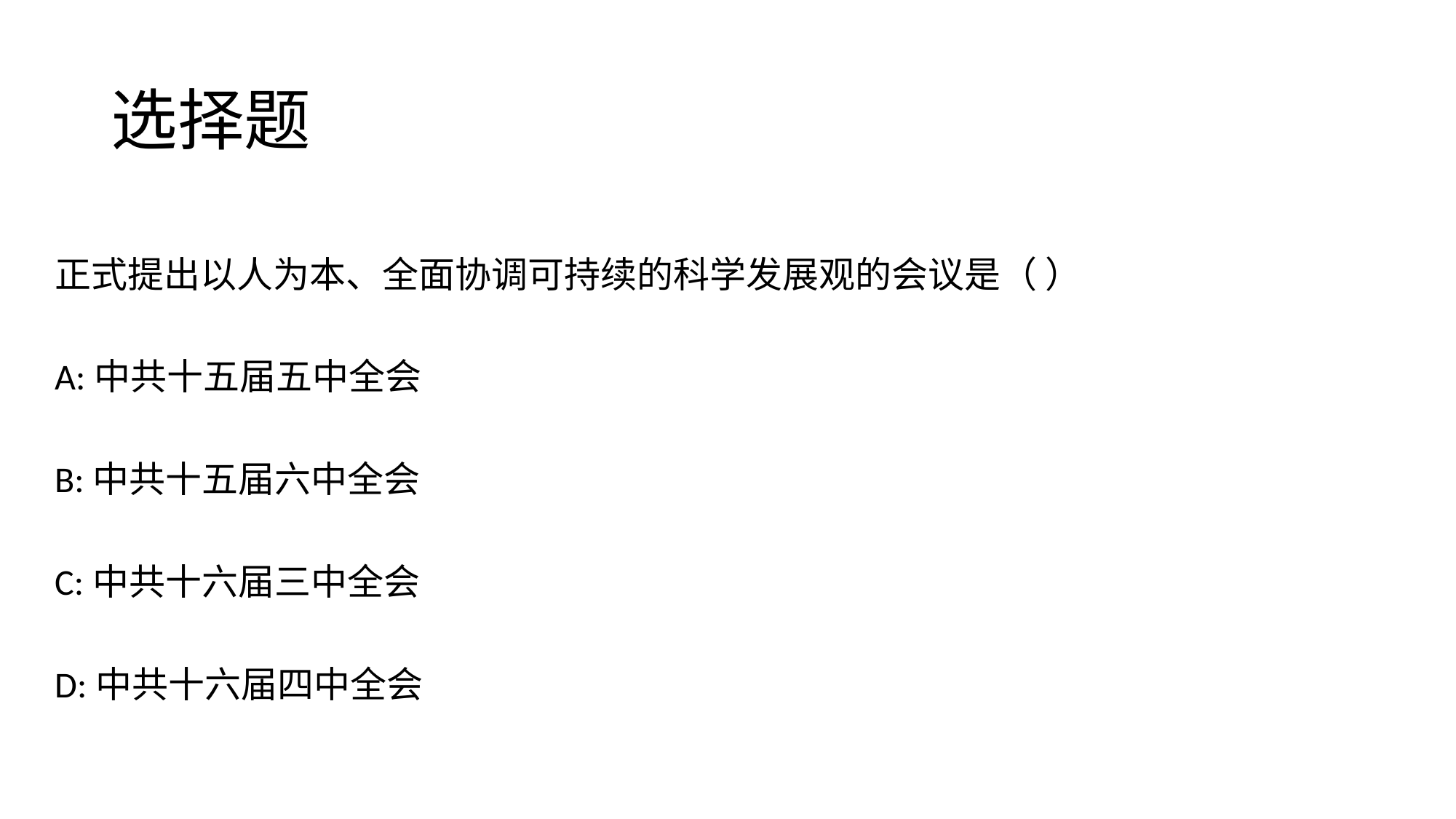

# 选择题
正式提出以人为本、全面协调可持续的科学发展观的会议是（ ）
A:中共十五届五中全会
B:中共十五届六中全会
C:中共十六届三中全会
D:中共十六届四中全会